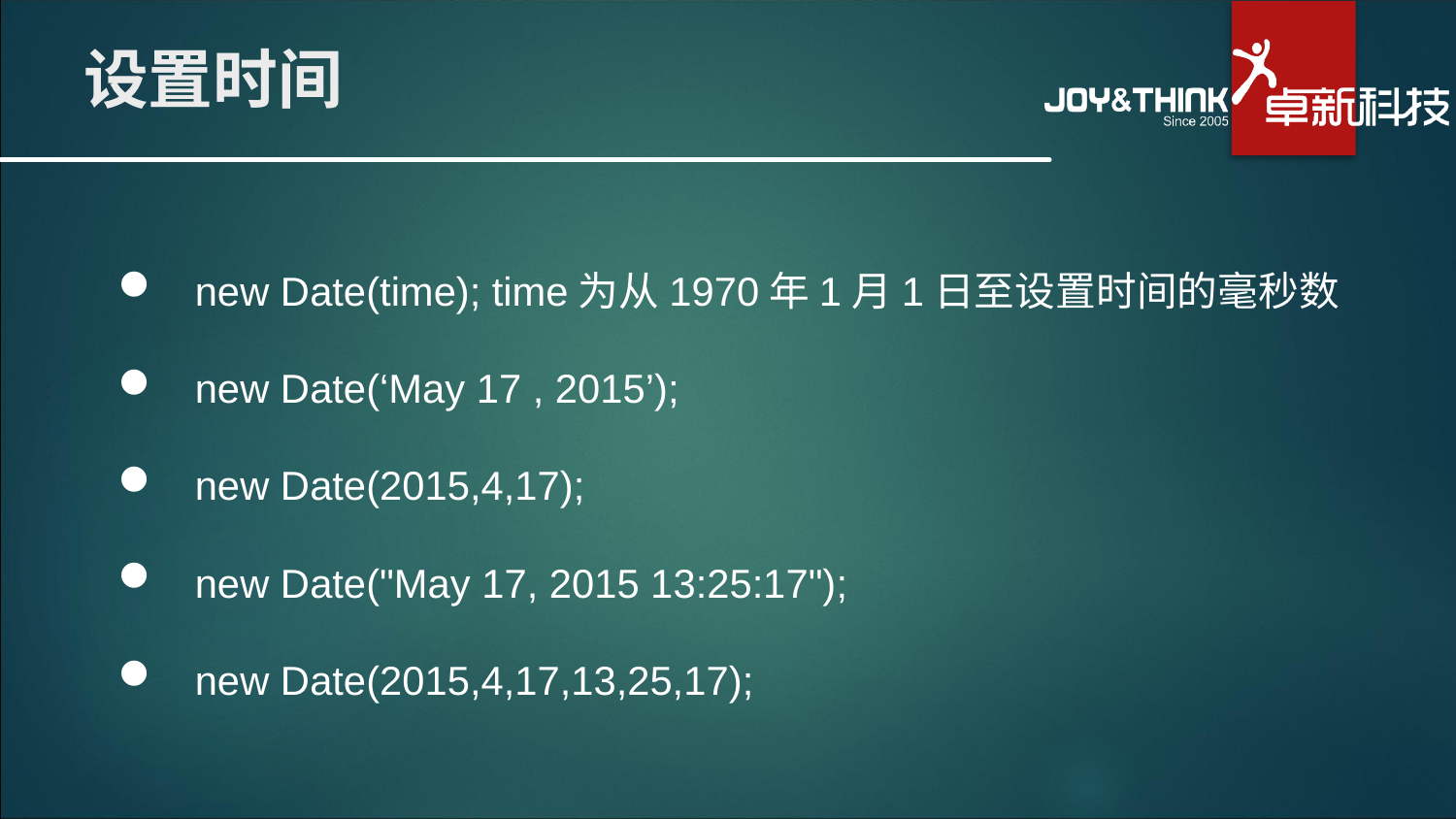

# 设置时间
   new Date(time); time为从1970年1月1日至设置时间的毫秒数
   new Date(‘May 17 , 2015’);
   new Date(2015,4,17);
   new Date("May 17, 2015 13:25:17");
   new Date(2015,4,17,13,25,17);